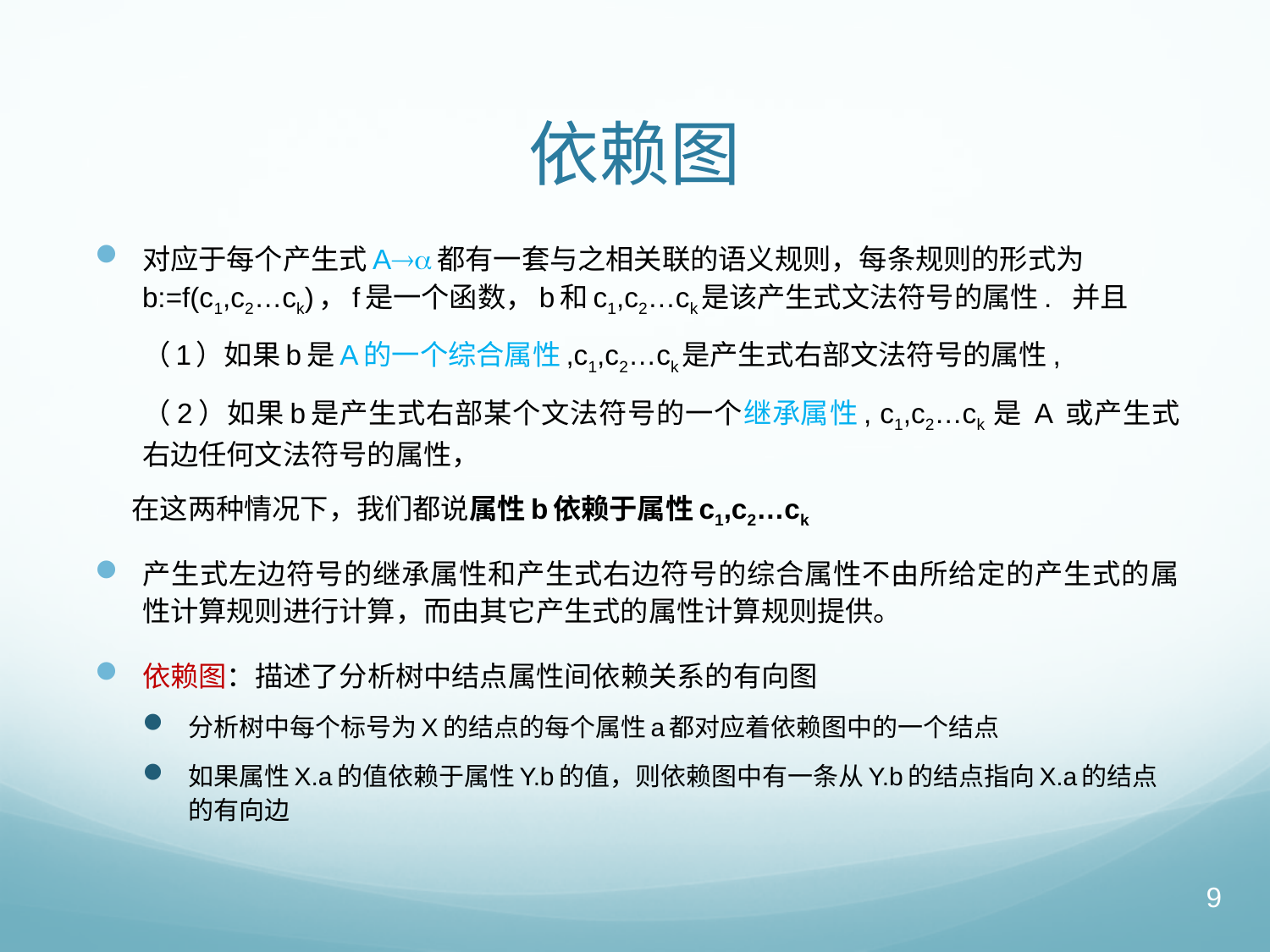

# 依赖图
对应于每个产生式A→α都有一套与之相关联的语义规则，每条规则的形式为b:=f(c1,c2…ck)，f是一个函数，b和c1,c2…ck是该产生式文法符号的属性.  并且
	（1）如果b是A的一个综合属性,c1,c2…ck是产生式右部文法符号的属性,
	（2）如果b是产生式右部某个文法符号的一个继承属性, c1,c2…ck 是 A 或产生式右边任何文法符号的属性，
     在这两种情况下，我们都说属性b依赖于属性c1,c2…ck
产生式左边符号的继承属性和产生式右边符号的综合属性不由所给定的产生式的属性计算规则进行计算，而由其它产生式的属性计算规则提供。
依赖图：描述了分析树中结点属性间依赖关系的有向图
分析树中每个标号为X的结点的每个属性a都对应着依赖图中的一个结点
如果属性X.a的值依赖于属性Y.b的值，则依赖图中有一条从Y.b的结点指向X.a的结点的有向边

9